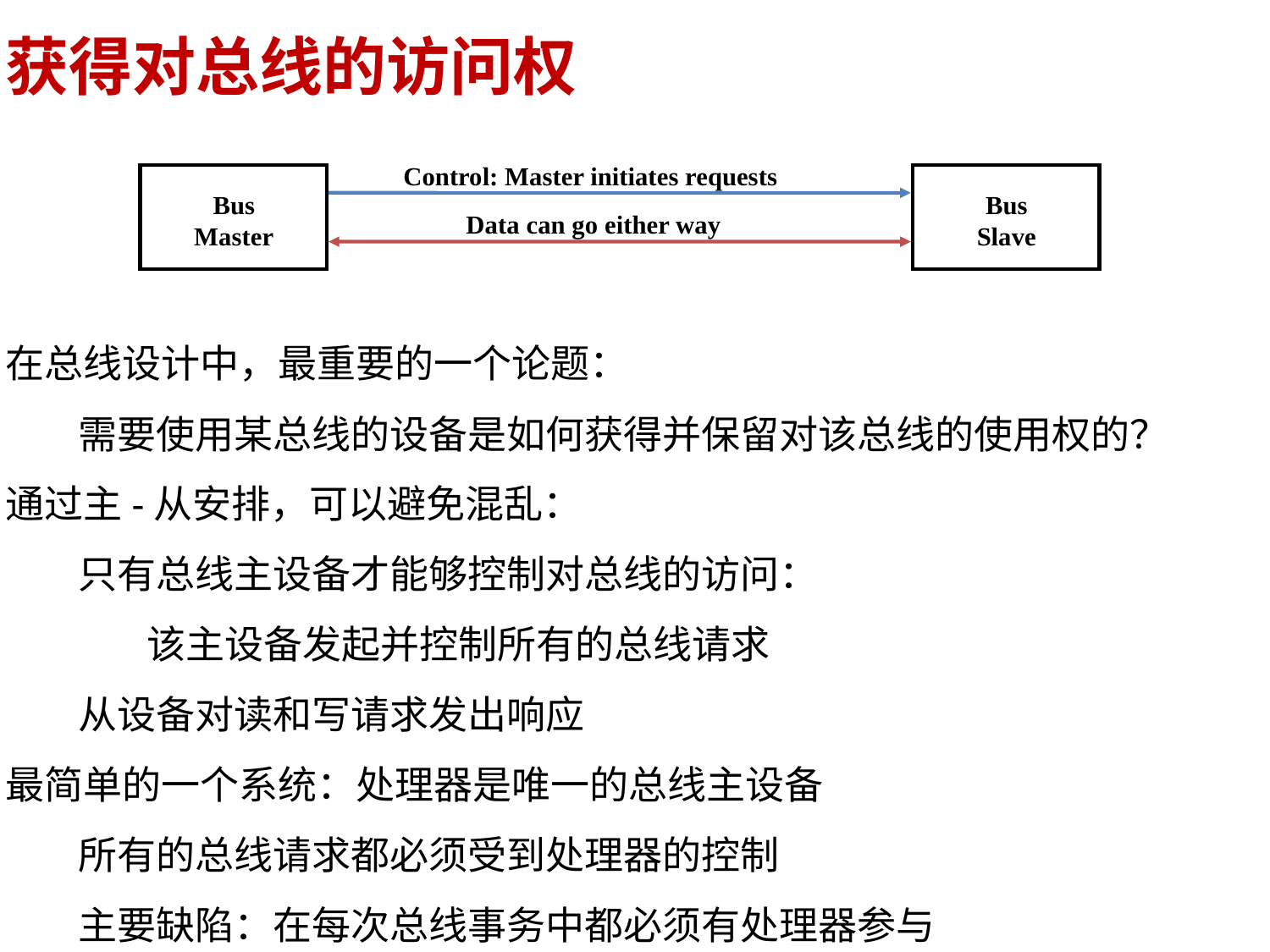

# 获得对总线的访问权
Control: Master initiates requests

Bus
Master
Bus
Slave

Data can go either way

在总线设计中，最重要的一个论题：
需要使用某总线的设备是如何获得并保留对该总线的使用权的？
通过主-从安排，可以避免混乱：
只有总线主设备才能够控制对总线的访问：
该主设备发起并控制所有的总线请求
从设备对读和写请求发出响应
最简单的一个系统：处理器是唯一的总线主设备
所有的总线请求都必须受到处理器的控制
主要缺陷：在每次总线事务中都必须有处理器参与